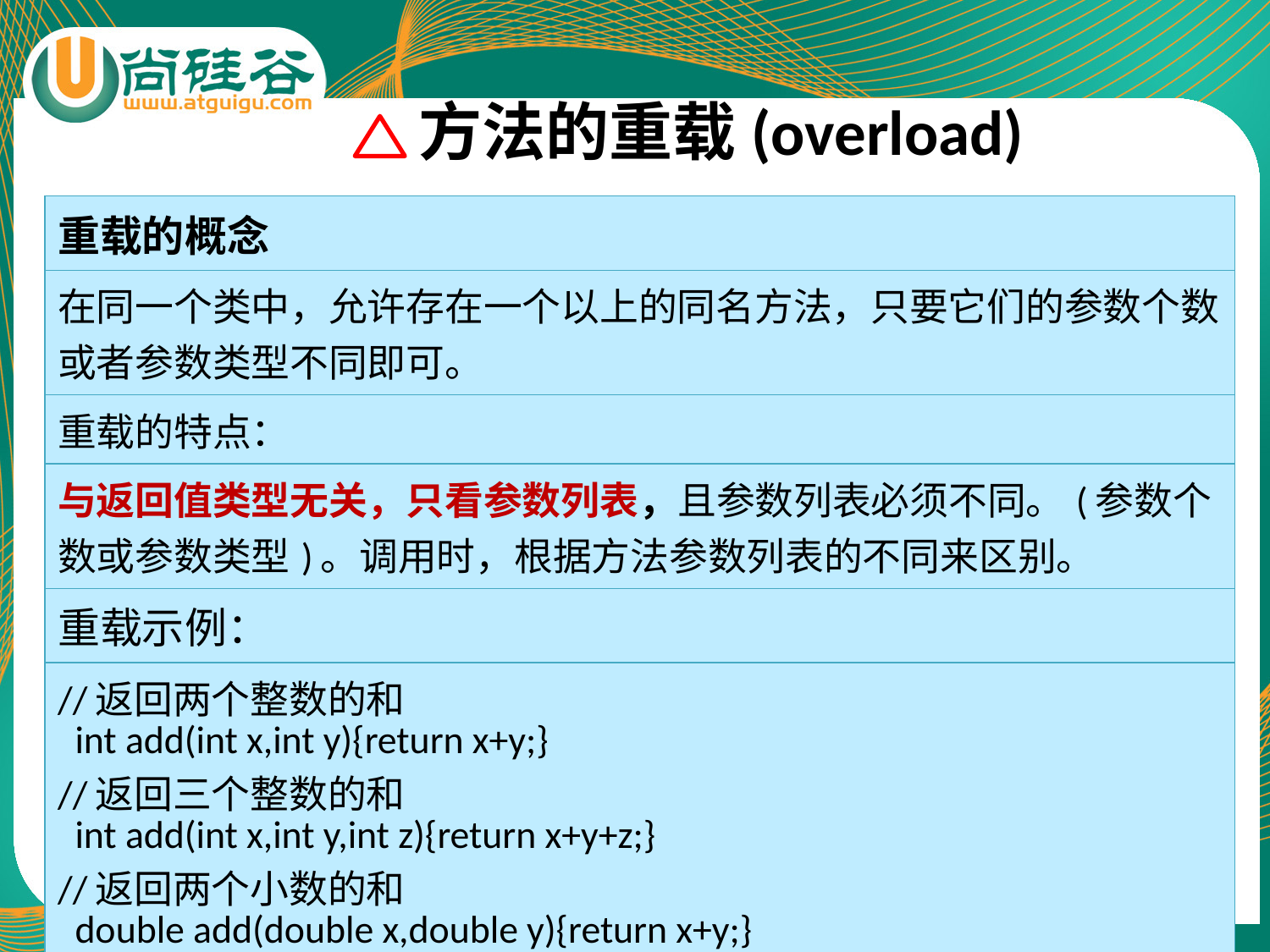

# 方法的重载(overload)

| 重载的概念 |
| --- |
| 在同一个类中，允许存在一个以上的同名方法，只要它们的参数个数或者参数类型不同即可。 |
| 重载的特点： |
| 与返回值类型无关，只看参数列表，且参数列表必须不同。(参数个数或参数类型)。调用时，根据方法参数列表的不同来区别。 |
| 重载示例： |
| //返回两个整数的和 int add(int x,int y){return x+y;} //返回三个整数的和 int add(int x,int y,int z){return x+y+z;} //返回两个小数的和 double add(double x,double y){return x+y;} |